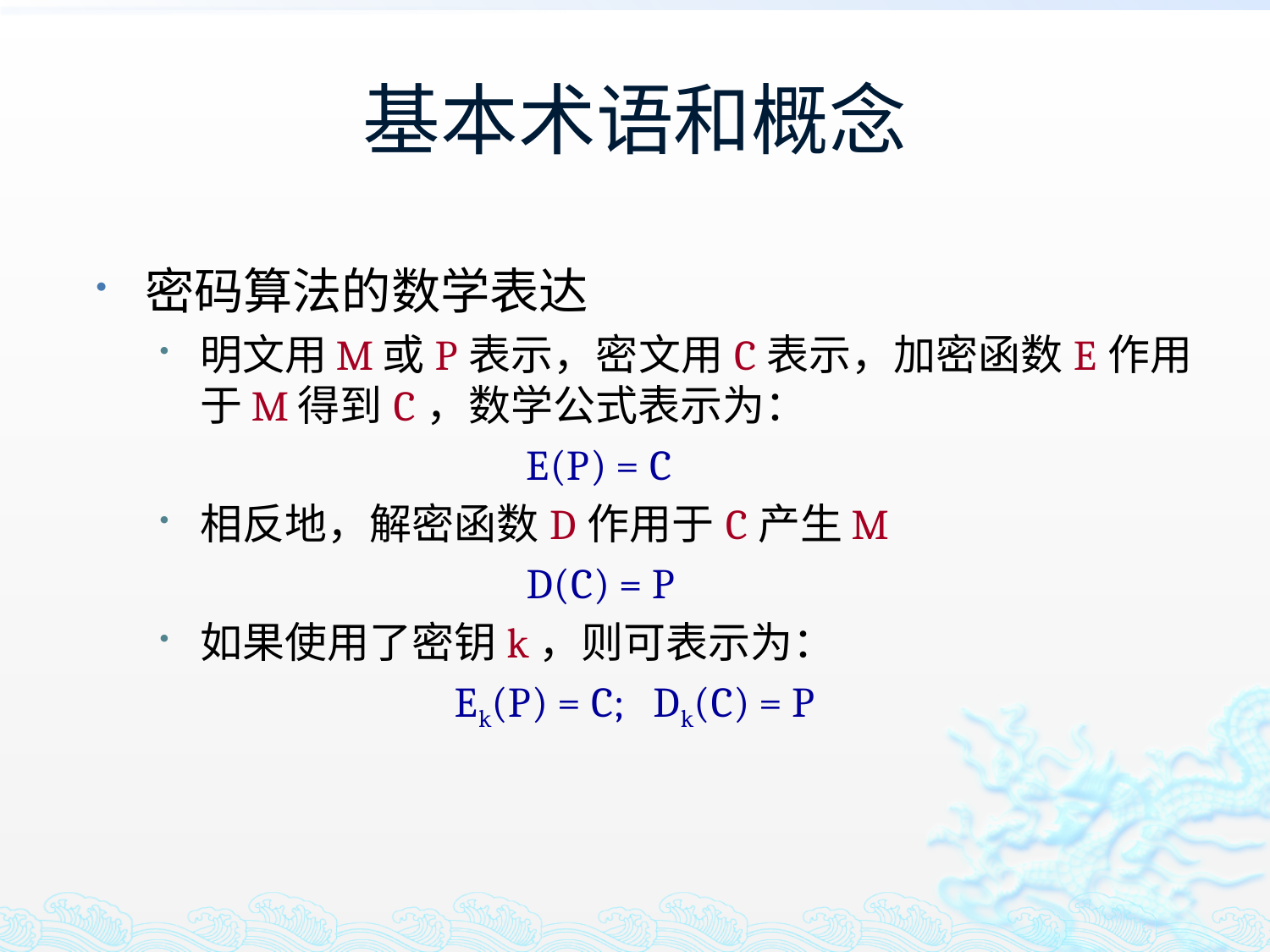

# 基本术语和概念
密码算法的数学表达
明文用M或P表示，密文用C表示，加密函数E作用于M得到C，数学公式表示为：
				E(P) = C
相反地，解密函数D作用于C产生M
				D(C) = P
如果使用了密钥k，则可表示为：
			Ek(P) = C;   Dk(C) = P